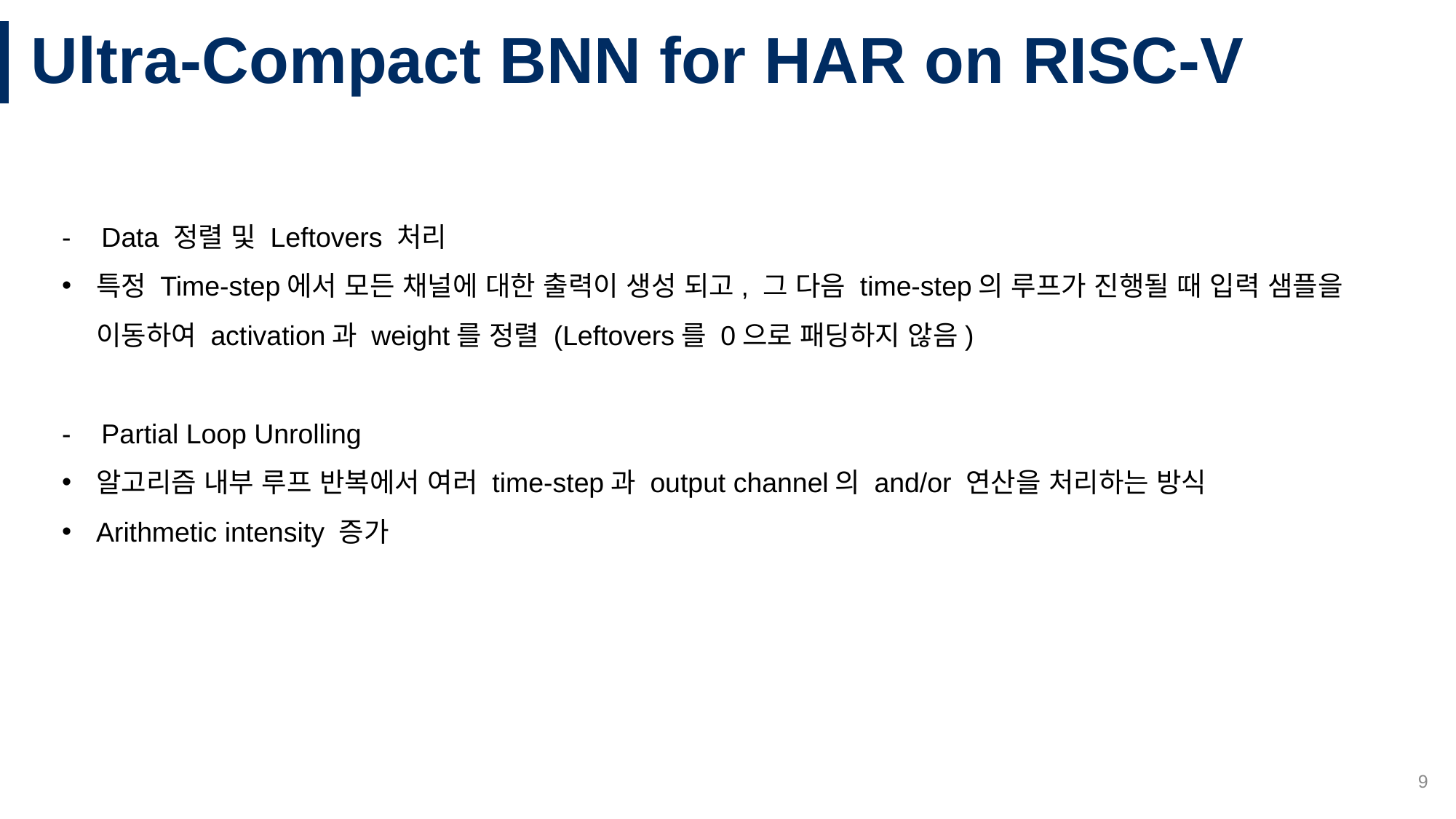

# Ultra-Compact BNN for HAR on RISC-V
-    Data 정렬 및 Leftovers 처리
특정 Time-step에서 모든 채널에 대한 출력이 생성 되고, 그 다음 time-step의 루프가 진행될 때 입력 샘플을 이동하여 activation과 weight를 정렬 (Leftovers를 0으로 패딩하지 않음)

-    Partial Loop Unrolling
알고리즘 내부 루프 반복에서 여러 time-step과 output channel의 and/or 연산을 처리하는 방식
Arithmetic intensity 증가
9